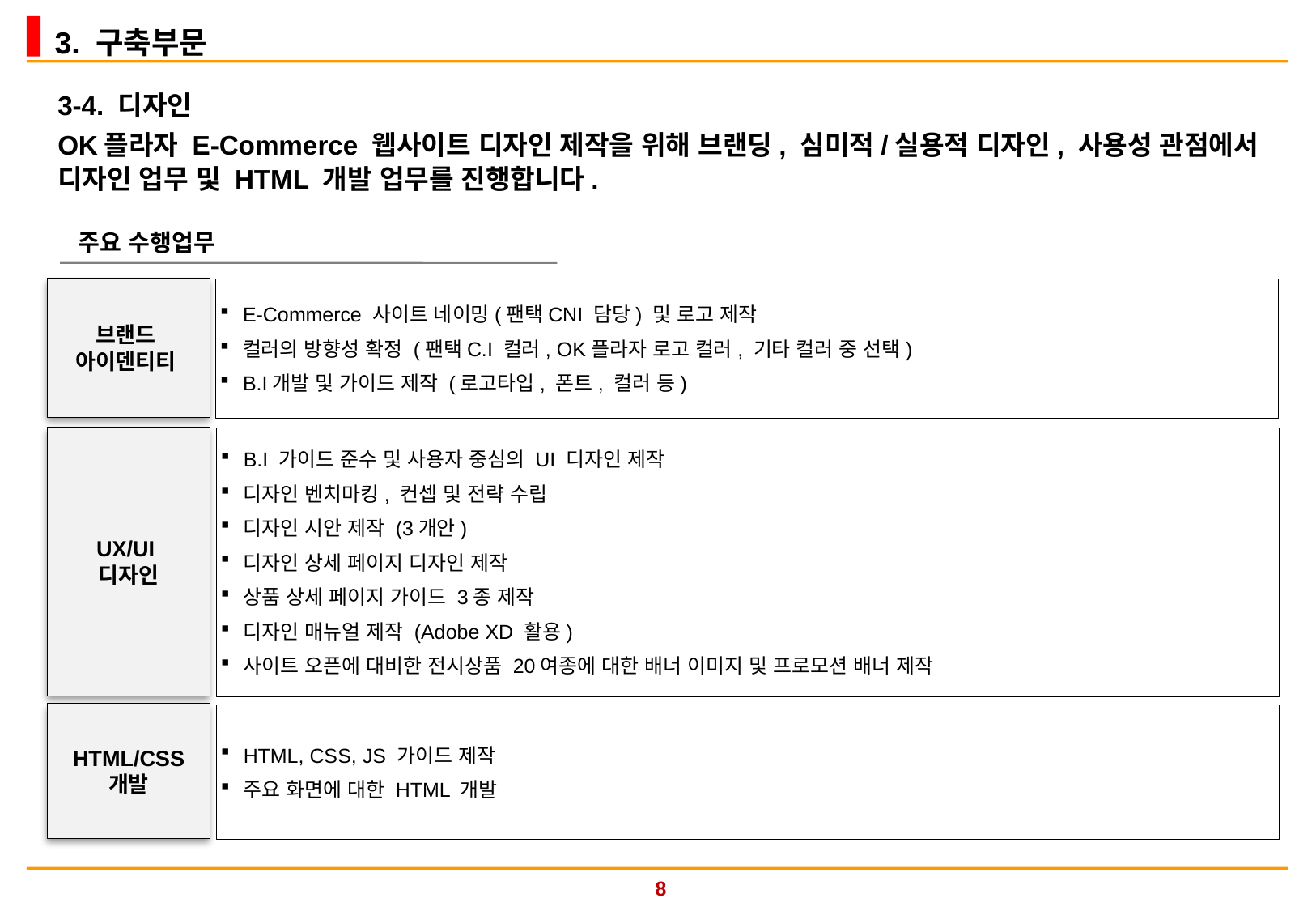

3. 구축부문
3-4. 디자인
OK플라자 E-Commerce 웹사이트 디자인 제작을 위해 브랜딩, 심미적/실용적 디자인, 사용성 관점에서 디자인 업무 및 HTML 개발 업무를 진행합니다.
주요 수행업무

브랜드
아이덴티티
E-Commerce 사이트 네이밍(팬택CNI 담당) 및 로고 제작
컬러의 방향성 확정 (팬택C.I 컬러, OK플라자 로고 컬러, 기타 컬러 중 선택)
B.I개발 및 가이드 제작 (로고타입, 폰트, 컬러 등)
UX/UI
디자인
B.I 가이드 준수 및 사용자 중심의 UI 디자인 제작
디자인 벤치마킹, 컨셉 및 전략 수립
디자인 시안 제작 (3개안)
디자인 상세 페이지 디자인 제작
상품 상세 페이지 가이드 3종 제작
디자인 매뉴얼 제작 (Adobe XD 활용)
사이트 오픈에 대비한 전시상품 20여종에 대한 배너 이미지 및 프로모션 배너 제작
HTML/CSS
개발
HTML, CSS, JS 가이드 제작
주요 화면에 대한 HTML 개발